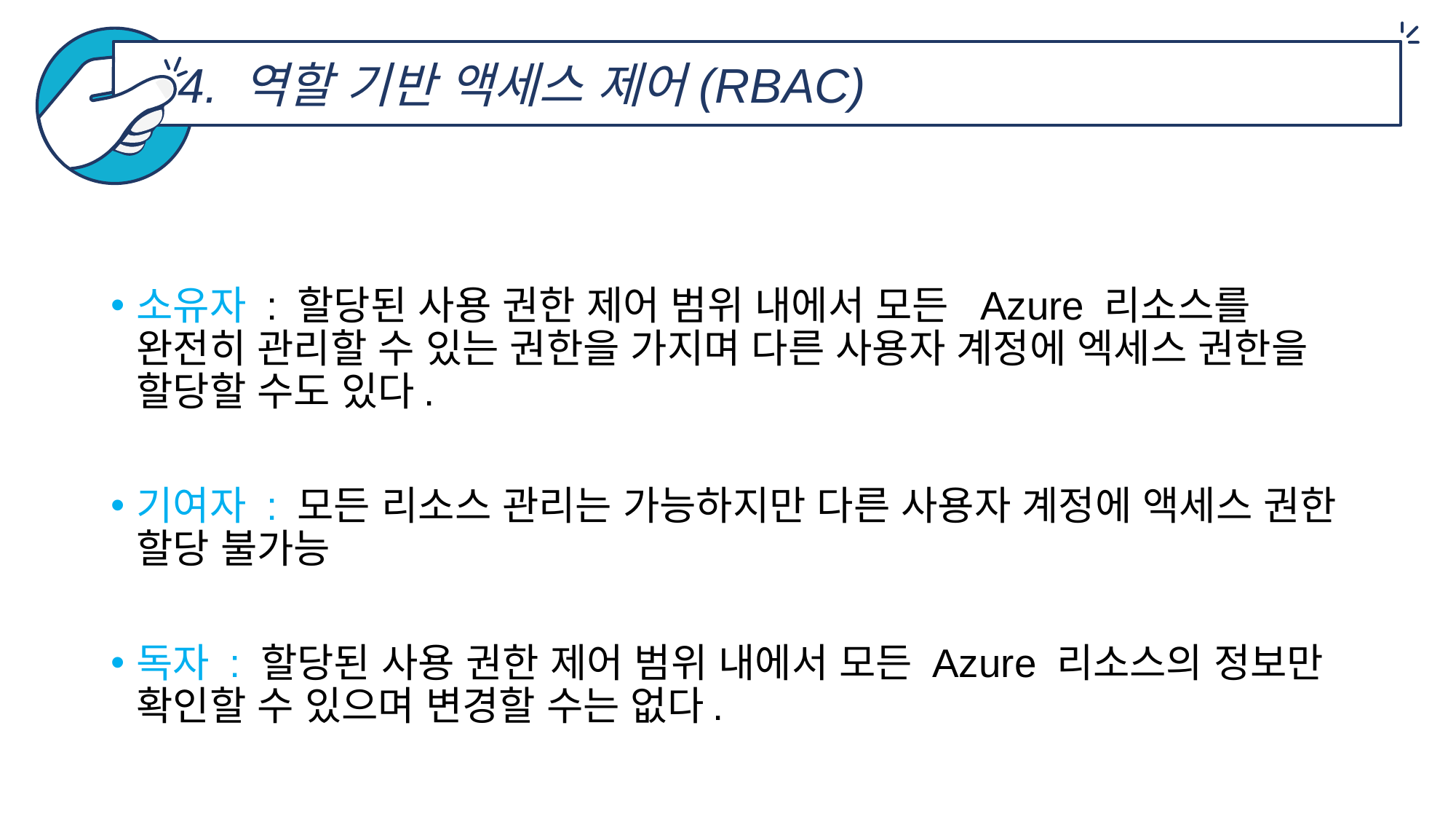

4. 역할 기반 액세스 제어(RBAC)

소유자 : 할당된 사용 권한 제어 범위 내에서 모든  Azure 리소스를 완전히 관리할 수 있는 권한을 가지며 다른 사용자 계정에 엑세스 권한을 할당할 수도 있다.

기여자 : 모든 리소스 관리는 가능하지만 다른 사용자 계정에 액세스 권한 할당 불가능

독자 : 할당된 사용 권한 제어 범위 내에서 모든 Azure 리소스의 정보만 확인할 수 있으며 변경할 수는 없다.